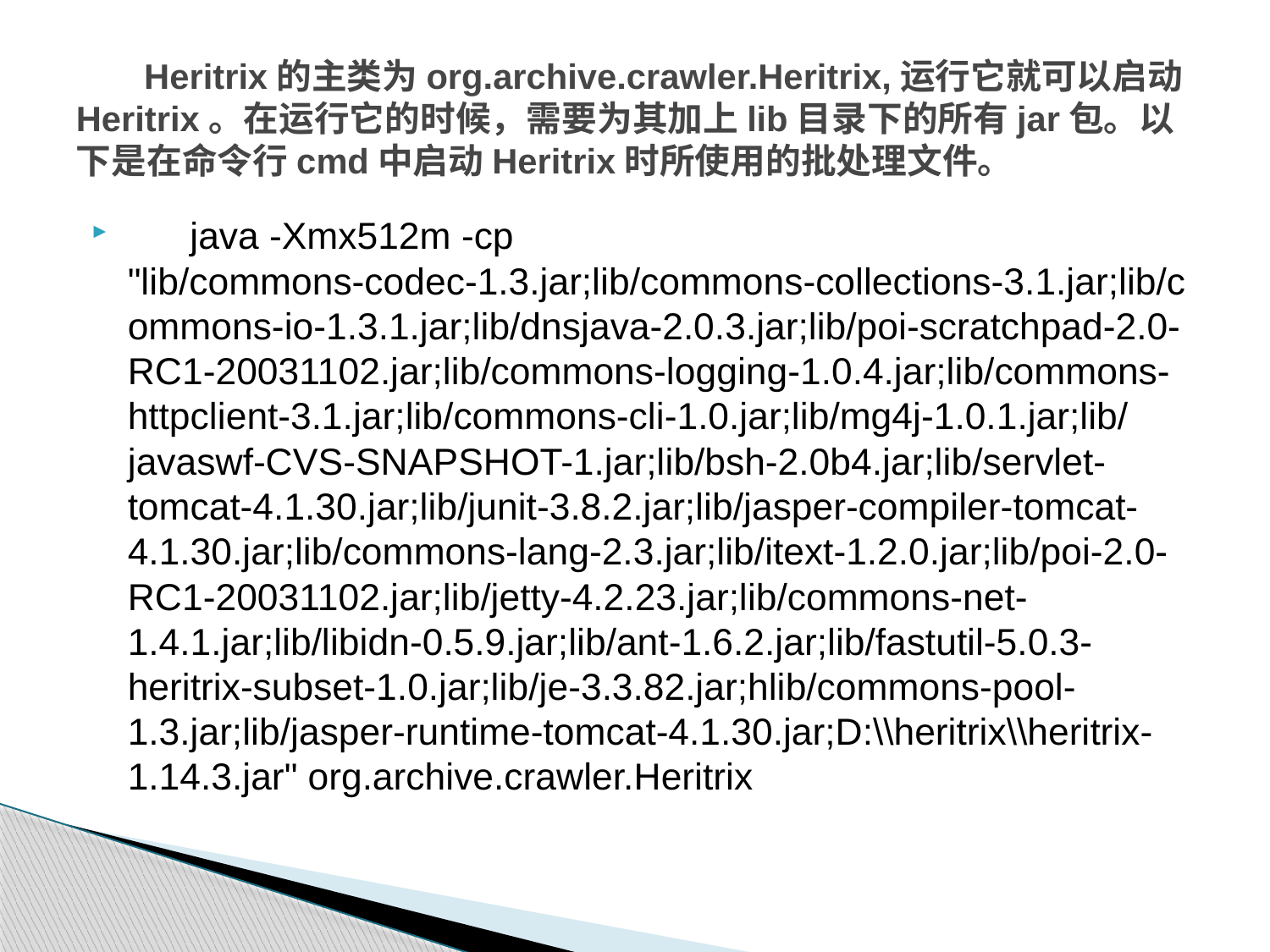

# Heritrix的主类为org.archive.crawler.Heritrix,运行它就可以启动Heritrix。在运行它的时候，需要为其加上lib目录下的所有jar包。以下是在命令行cmd中启动Heritrix时所使用的批处理文件。
      java -Xmx512m -cp "lib/commons-codec-1.3.jar;lib/commons-collections-3.1.jar;lib/commons-io-1.3.1.jar;lib/dnsjava-2.0.3.jar;lib/poi-scratchpad-2.0-RC1-20031102.jar;lib/commons-logging-1.0.4.jar;lib/commons-httpclient-3.1.jar;lib/commons-cli-1.0.jar;lib/mg4j-1.0.1.jar;lib/javaswf-CVS-SNAPSHOT-1.jar;lib/bsh-2.0b4.jar;lib/servlet-tomcat-4.1.30.jar;lib/junit-3.8.2.jar;lib/jasper-compiler-tomcat-4.1.30.jar;lib/commons-lang-2.3.jar;lib/itext-1.2.0.jar;lib/poi-2.0-RC1-20031102.jar;lib/jetty-4.2.23.jar;lib/commons-net-1.4.1.jar;lib/libidn-0.5.9.jar;lib/ant-1.6.2.jar;lib/fastutil-5.0.3-heritrix-subset-1.0.jar;lib/je-3.3.82.jar;hlib/commons-pool-1.3.jar;lib/jasper-runtime-tomcat-4.1.30.jar;D:\\heritrix\\heritrix-1.14.3.jar" org.archive.crawler.Heritrix